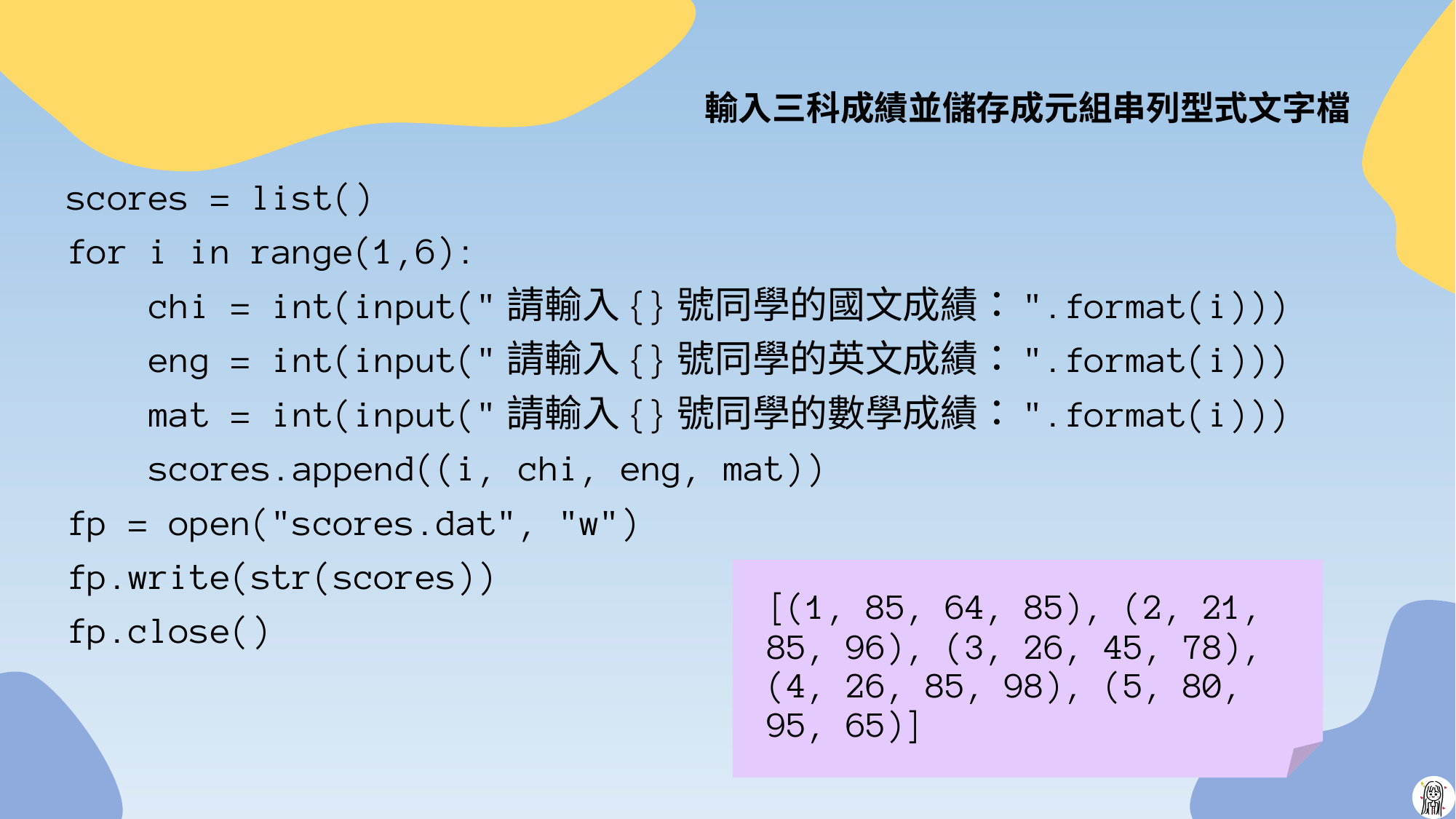

# 輸入三科成績並儲存成元組串列型式文字檔
scores = list()
for i in range(1,6):
    chi = int(input("請輸入{}號同學的國文成績：".format(i)))
    eng = int(input("請輸入{}號同學的英文成績：".format(i)))
    mat = int(input("請輸入{}號同學的數學成績：".format(i)))
    scores.append((i, chi, eng, mat))
fp = open("scores.dat", "w")
fp.write(str(scores))
fp.close()

[(1, 85, 64, 85), (2, 21, 85, 96), (3, 26, 45, 78), (4, 26, 85, 98), (5, 80, 95, 65)]
18